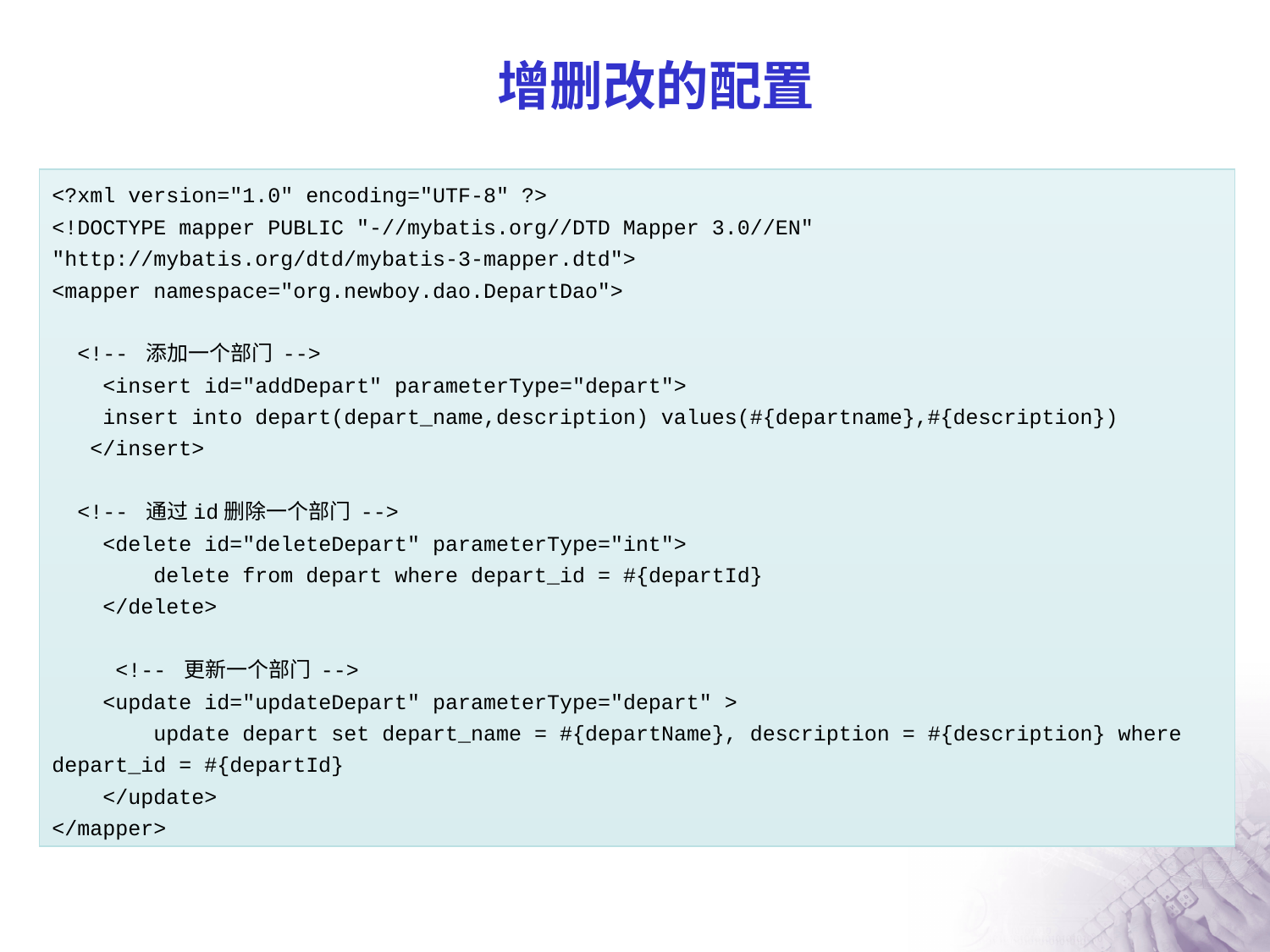

# 增删改的配置
<?xml version="1.0" encoding="UTF-8" ?>
<!DOCTYPE mapper PUBLIC "-//mybatis.org//DTD Mapper 3.0//EN"
"http://mybatis.org/dtd/mybatis-3-mapper.dtd">
<mapper namespace="org.newboy.dao.DepartDao">

  <!-- 添加一个部门 -->
    <insert id="addDepart" parameterType="depart">
    insert into depart(depart_name,description) values(#{departname},#{description})
   </insert>

  <!-- 通过id删除一个部门 -->
    <delete id="deleteDepart" parameterType="int">
        delete from depart where depart_id = #{departId}
    </delete>

     <!-- 更新一个部门 -->
    <update id="updateDepart" parameterType="depart" >
        update depart set depart_name = #{departName}, description = #{description} where depart_id = #{departId}
    </update>
</mapper>